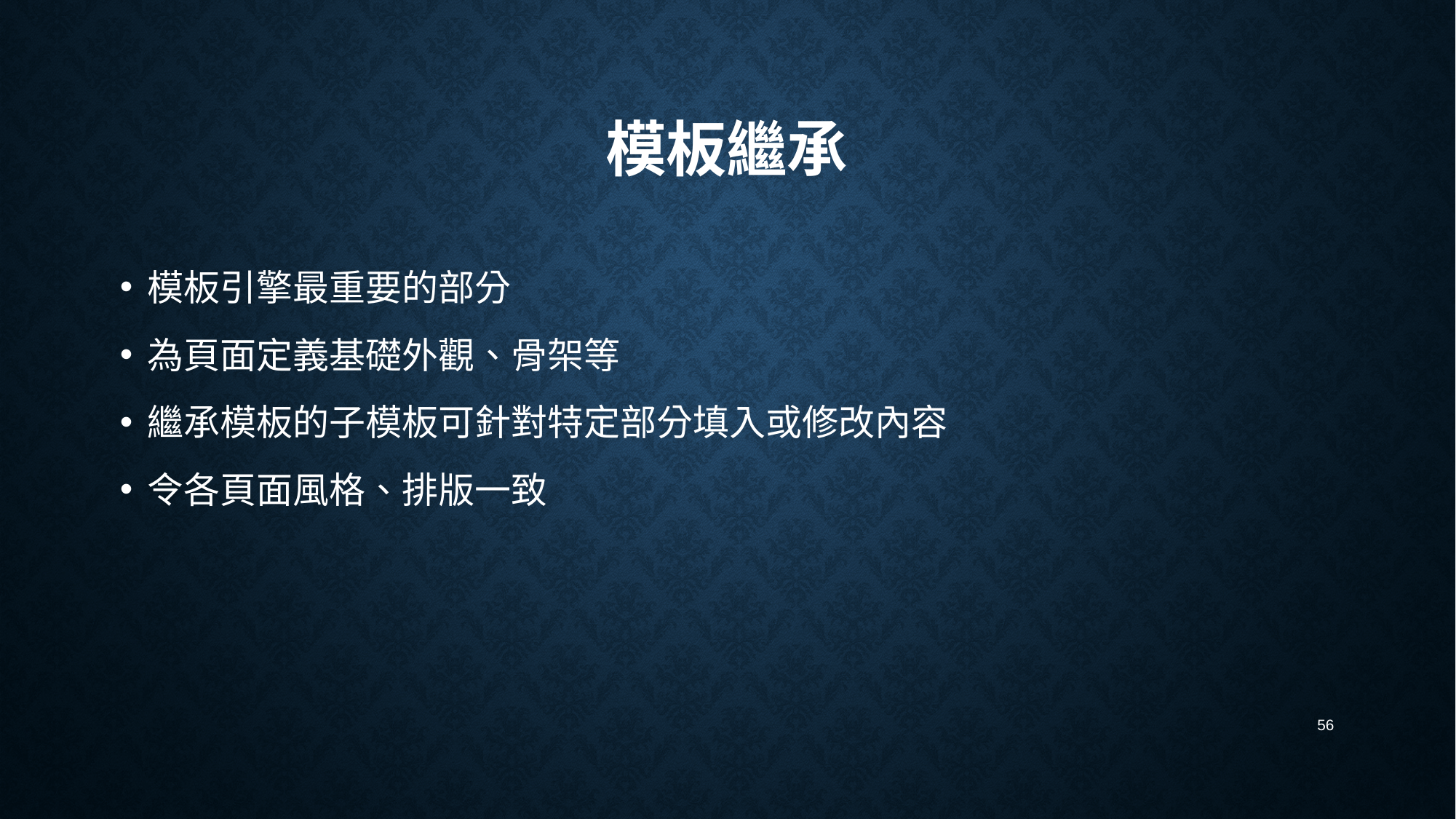

# 模板繼承
模板引擎最重要的部分
為頁面定義基礎外觀、骨架等
繼承模板的子模板可針對特定部分填入或修改內容
令各頁面風格、排版一致
56